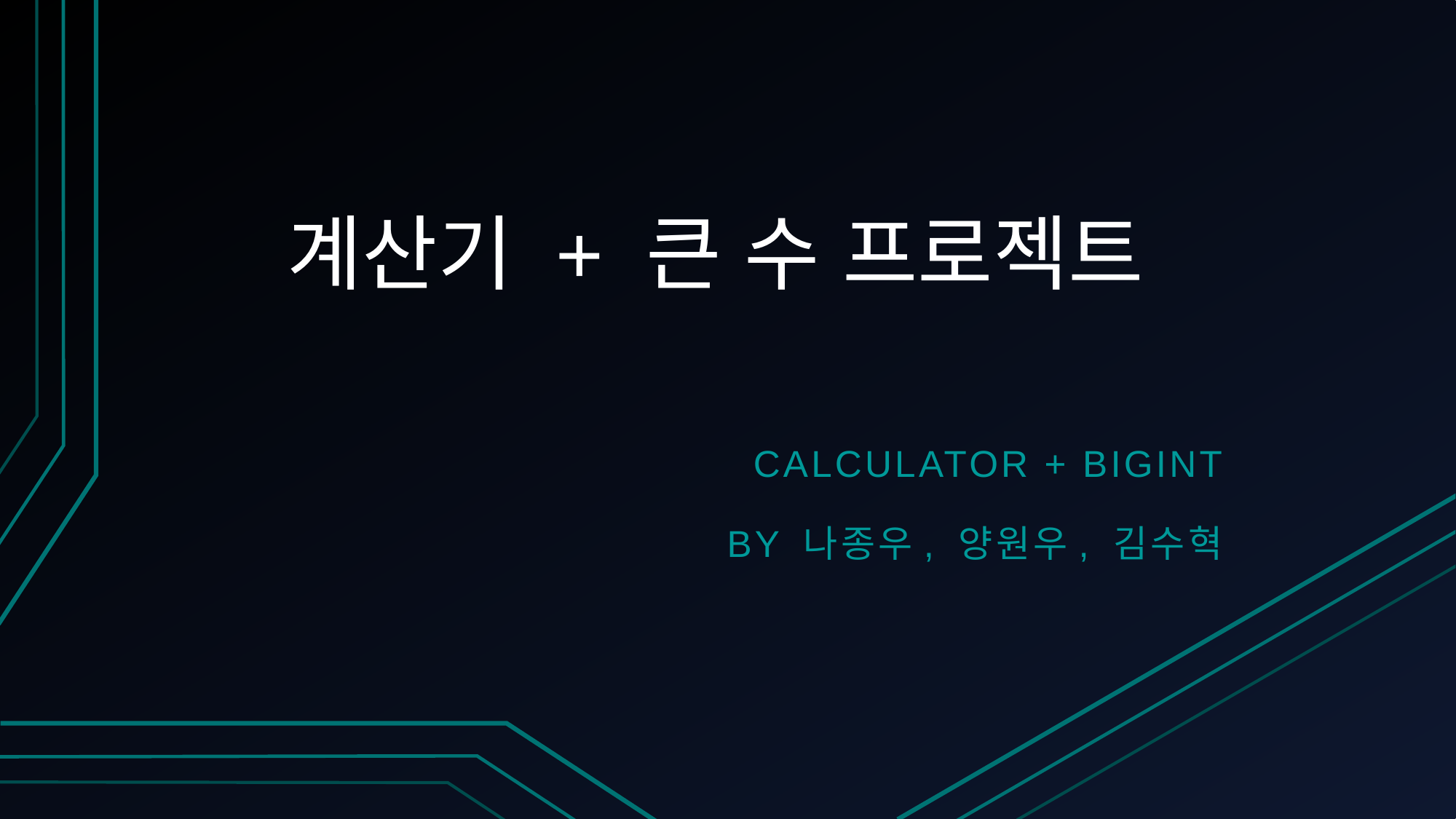

# 계산기 + 큰 수 프로젝트

CALCULATOR + BIGINT

BY 나종우, 양원우, 김수혁